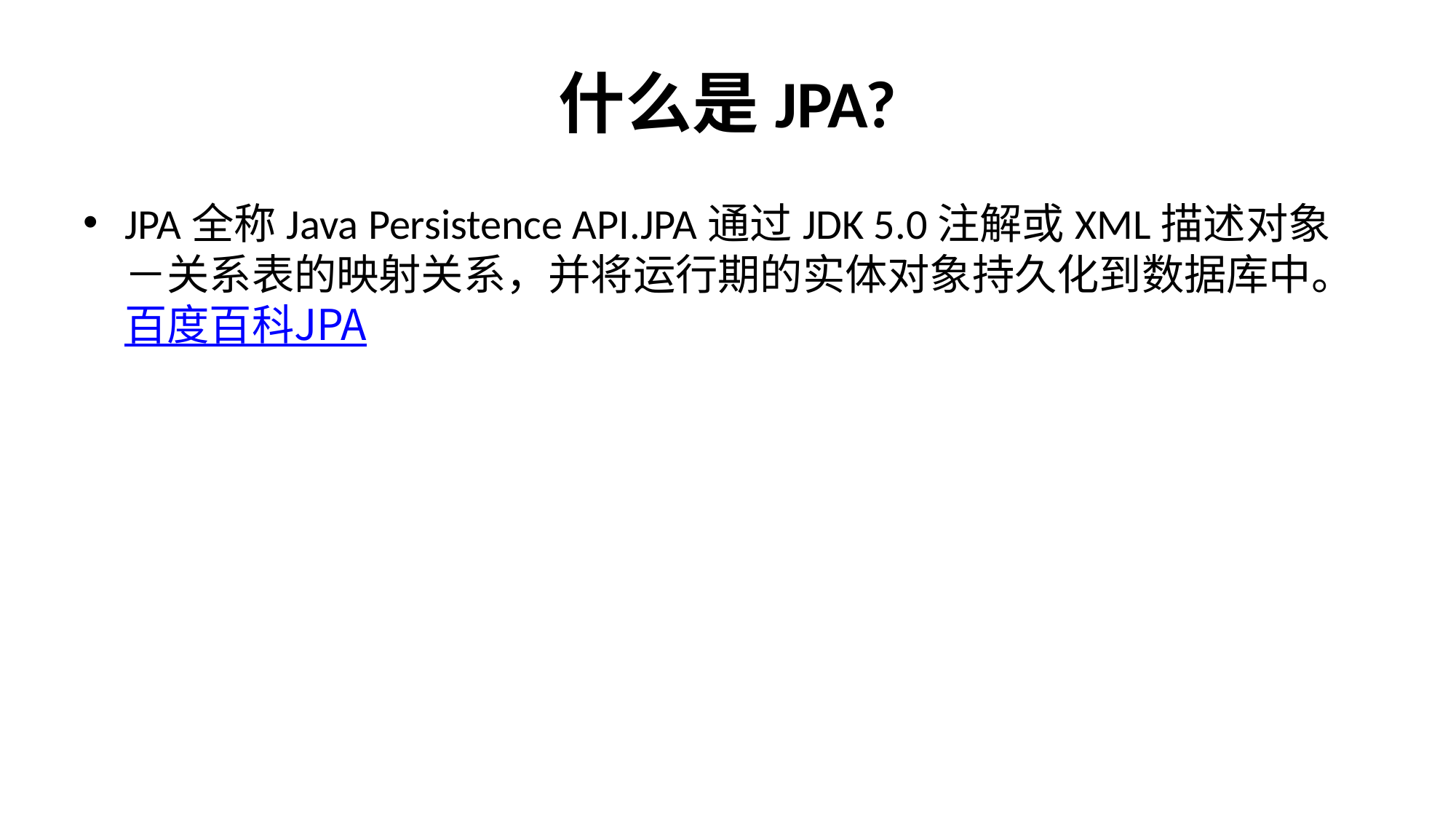

# 什么是JPA?
JPA全称Java Persistence API.JPA通过JDK 5.0注解或XML描述对象－关系表的映射关系，并将运行期的实体对象持久化到数据库中。百度百科JPA